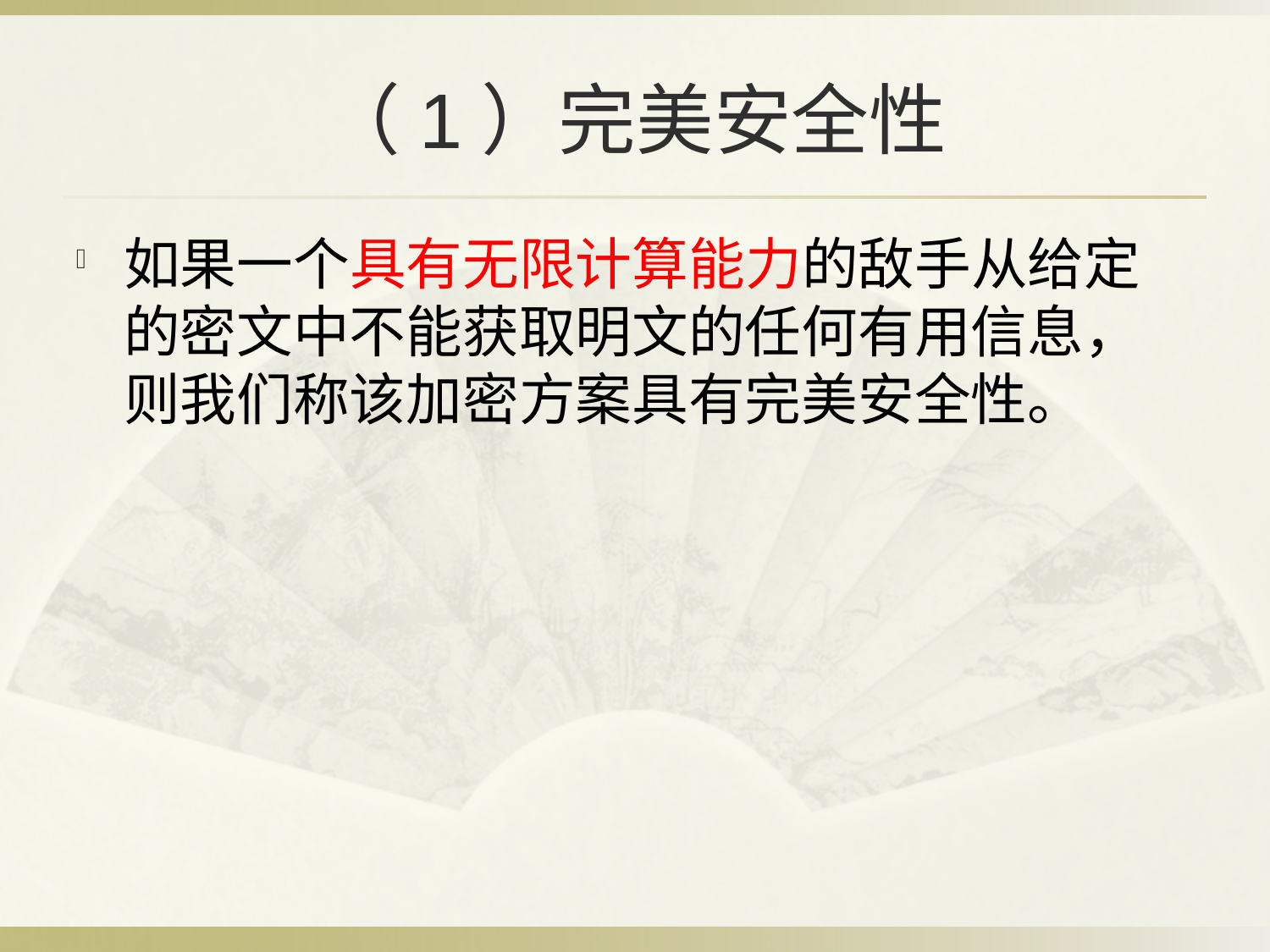

# （1）完美安全性
如果一个具有无限计算能力的敌手从给定的密文中不能获取明文的任何有用信息，则我们称该加密方案具有完美安全性。